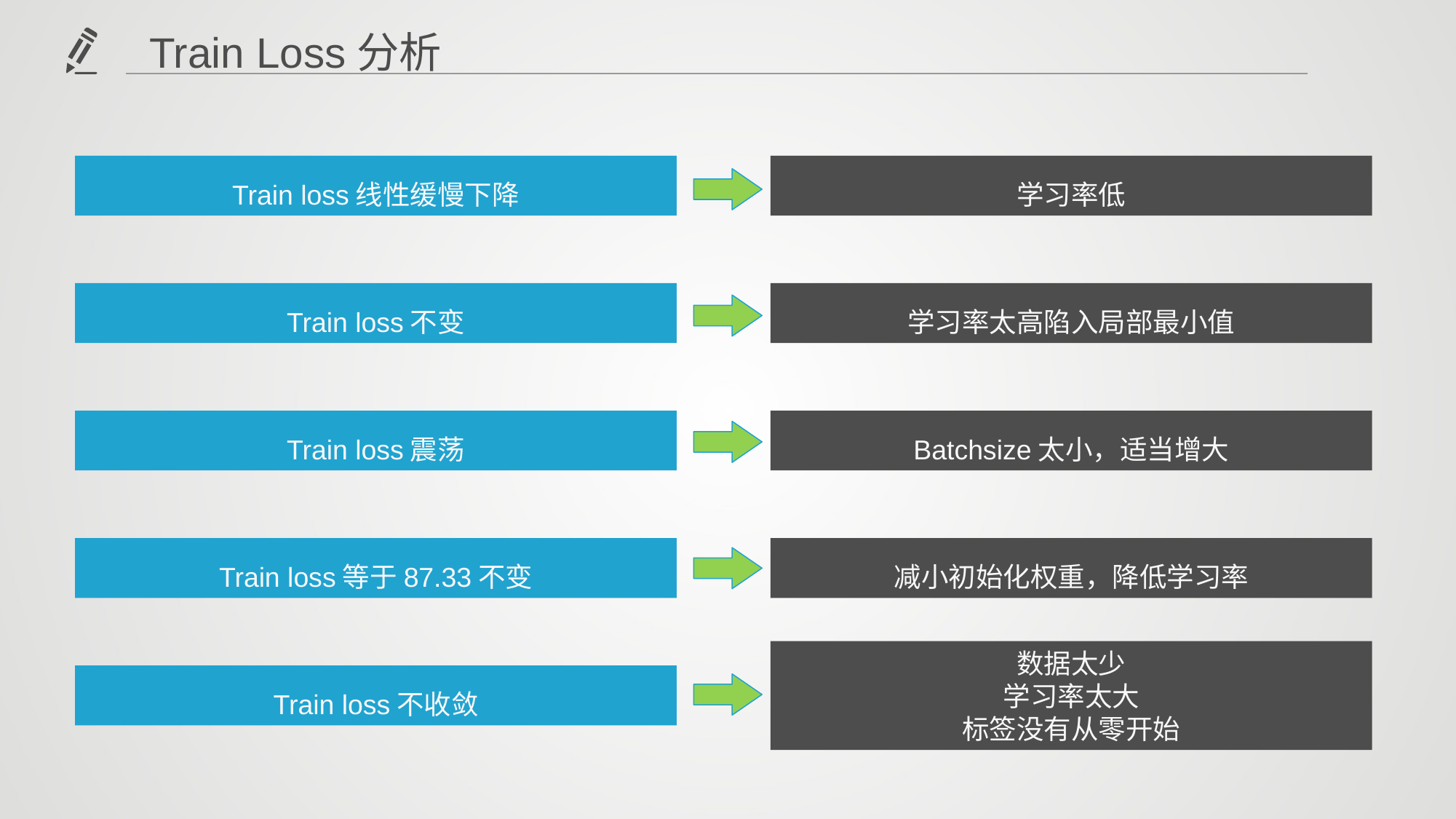

Train Loss分析

Train loss线性缓慢下降
学习率低

Train loss不变
学习率太高陷入局部最小值

Train loss震荡
Batchsize太小，适当增大

Train loss等于87.33不变
减小初始化权重，降低学习率

Train loss不收敛
数据太少
学习率太大
标签没有从零开始